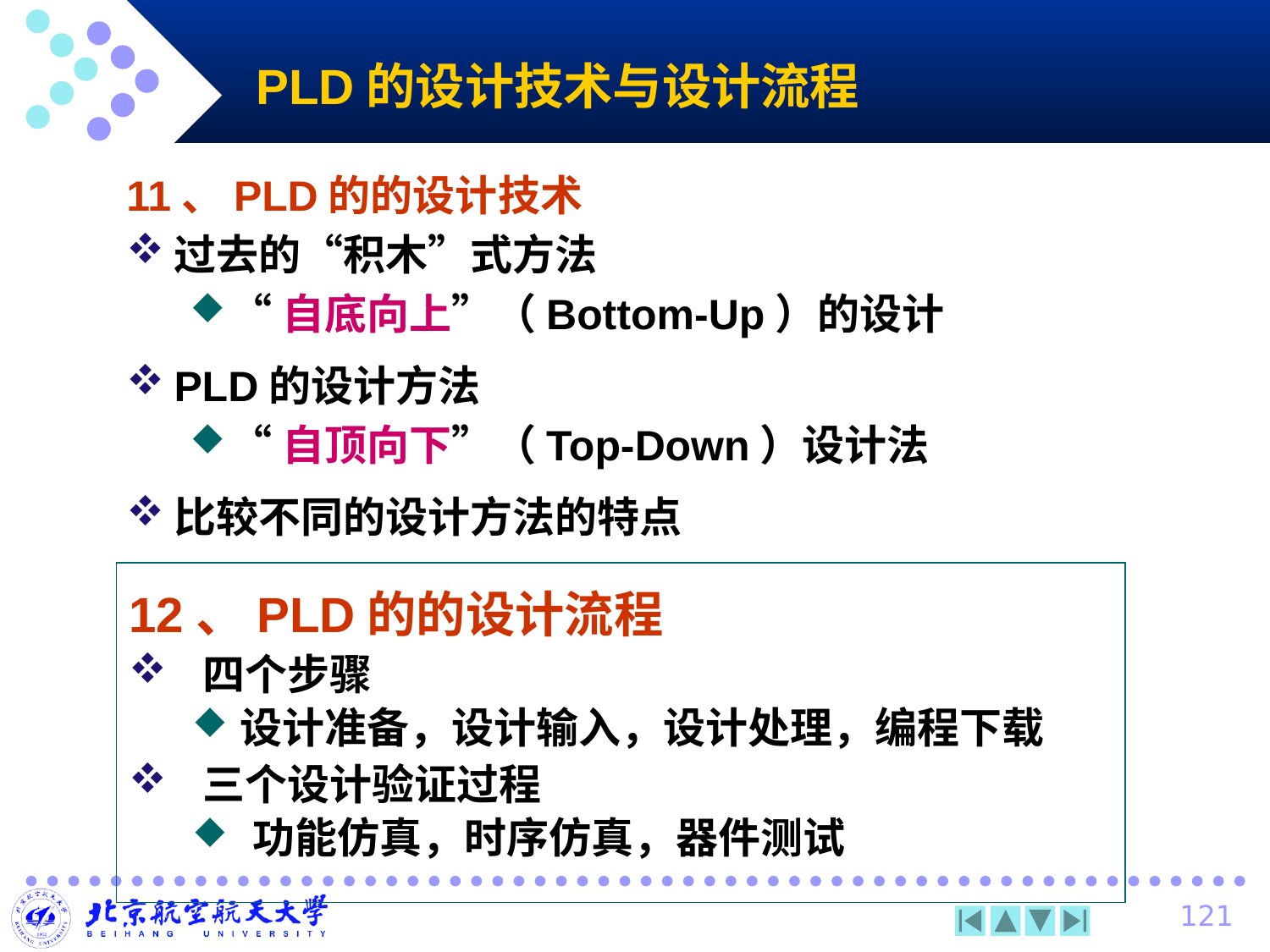

# PLD的设计技术与设计流程
11、PLD的的设计技术
过去的“积木”式方法
“自底向上”（Bottom-Up）的设计
PLD的设计方法
“自顶向下”（Top-Down）设计法
比较不同的设计方法的特点
12、PLD的的设计流程
四个步骤
设计准备，设计输入，设计处理，编程下载
三个设计验证过程
功能仿真，时序仿真，器件测试
121